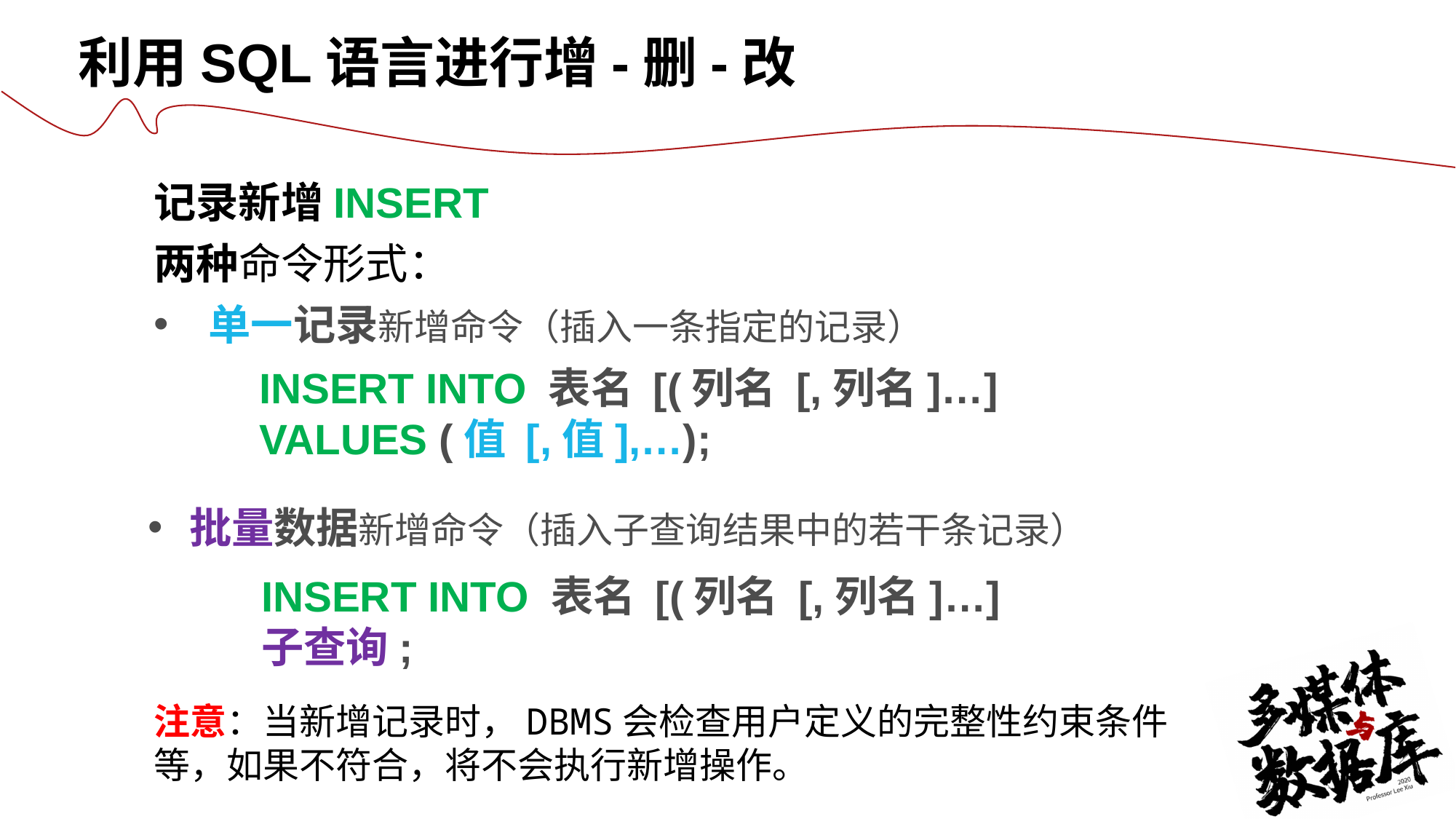

利用SQL语言进行增-删-改
记录新增INSERT
两种命令形式：
单一记录新增命令（插入一条指定的记录）
INSERT INTO 表名 [(列名 [,列名]…]
VALUES (值 [,值],…);
批量数据新增命令（插入子查询结果中的若干条记录）
INSERT INTO 表名 [(列名 [,列名]…]
子查询;
注意：当新增记录时，DBMS会检查用户定义的完整性约束条件等，如果不符合，将不会执行新增操作。